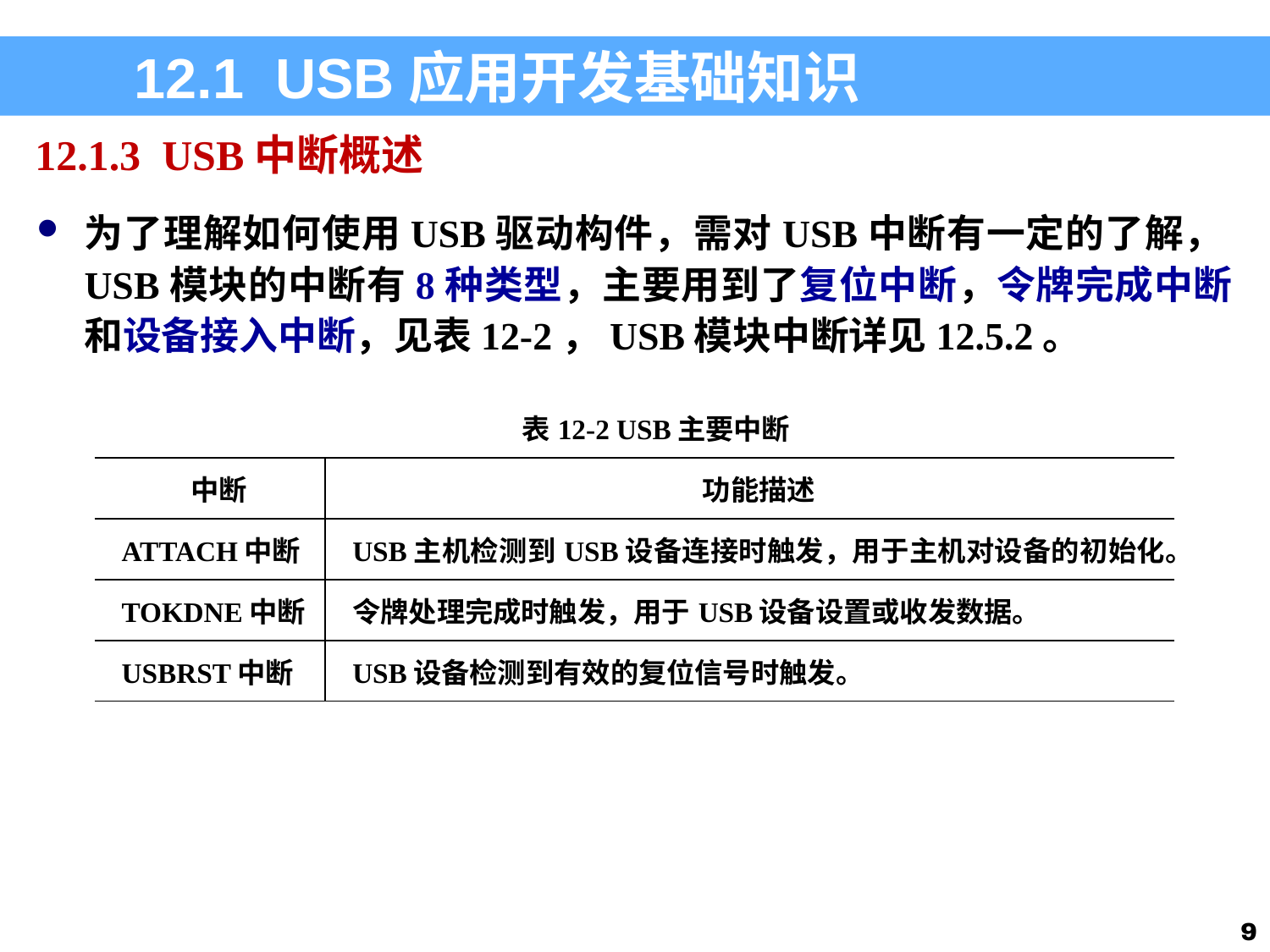

12.1  USB应用开发基础知识
12.1.3  USB中断概述
为了理解如何使用USB驱动构件，需对USB中断有一定的了解，USB模块的中断有8种类型，主要用到了复位中断，令牌完成中断和设备接入中断，见表12-2，USB模块中断详见12.5.2。
| 表12-2 USB主要中断 |  |
| --- | --- |
| 中断 | 功能描述 |
| ATTACH中断 | USB主机检测到USB设备连接时触发，用于主机对设备的初始化。 |
| TOKDNE中断 | 令牌处理完成时触发，用于USB设备设置或收发数据。 |
| USBRST中断 | USB设备检测到有效的复位信号时触发。 |

9